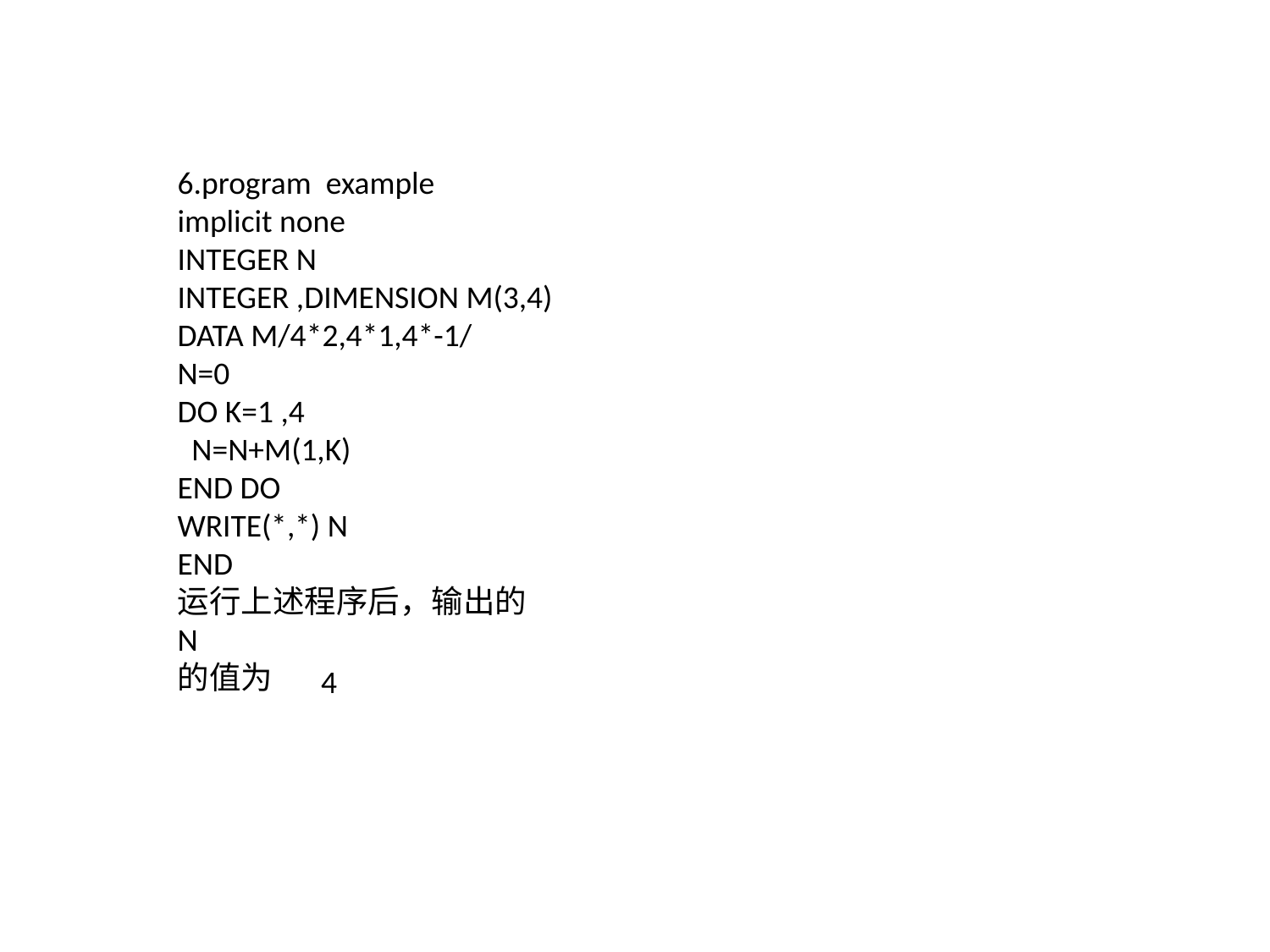

6.program  example
implicit none
INTEGER N
INTEGER ,DIMENSION M(3,4)
DATA M/4*2,4*1,4*-1/
N=0
DO K=1 ,4
  N=N+M(1,K)
END DO
WRITE(*,*) N
END
运行上述程序后，输出的
N
的值为

4